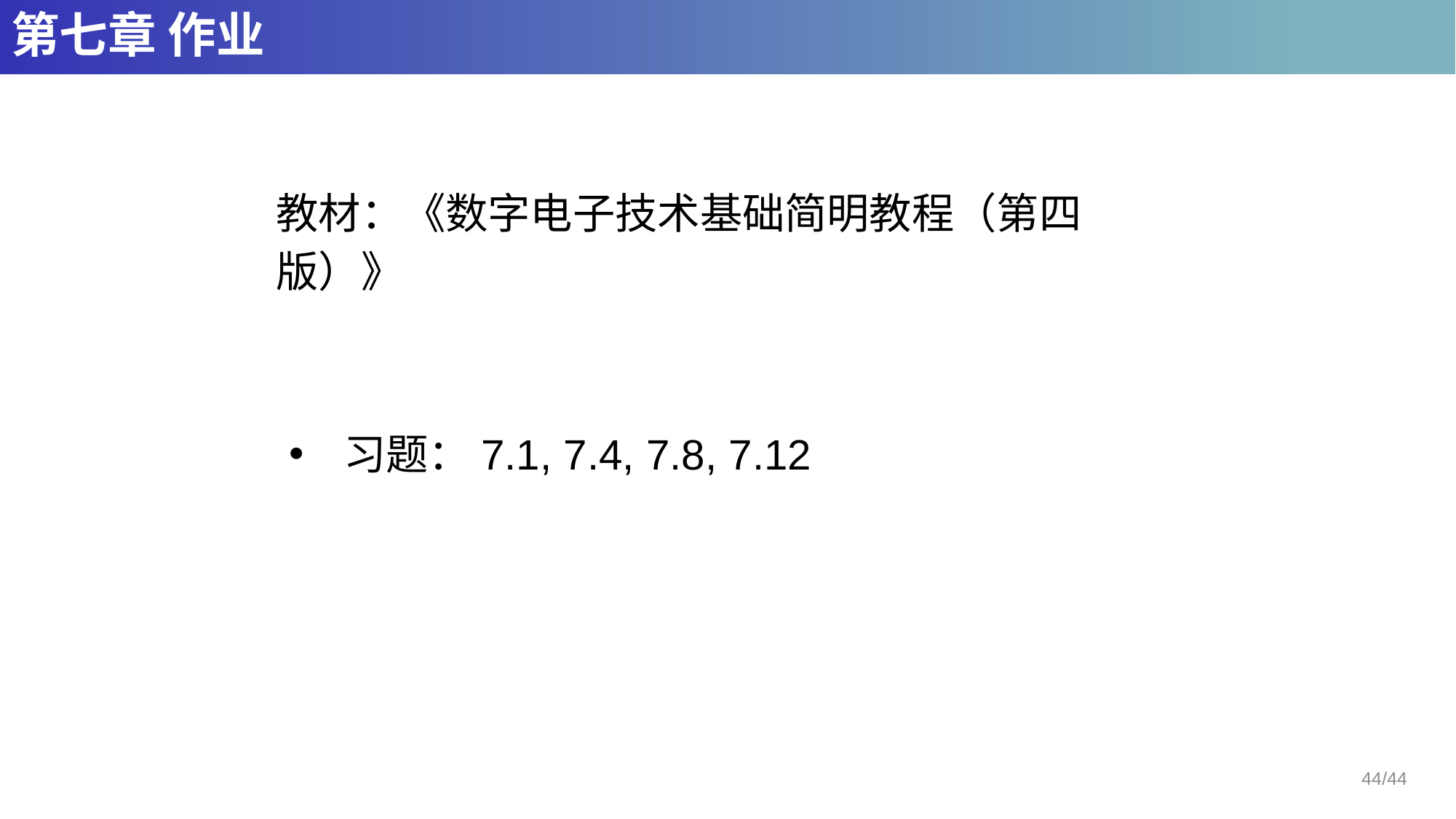

# 第七章 作业
教材：《数字电子技术基础简明教程（第四版）》
习题：7.1, 7.4, 7.8, 7.12
44/44